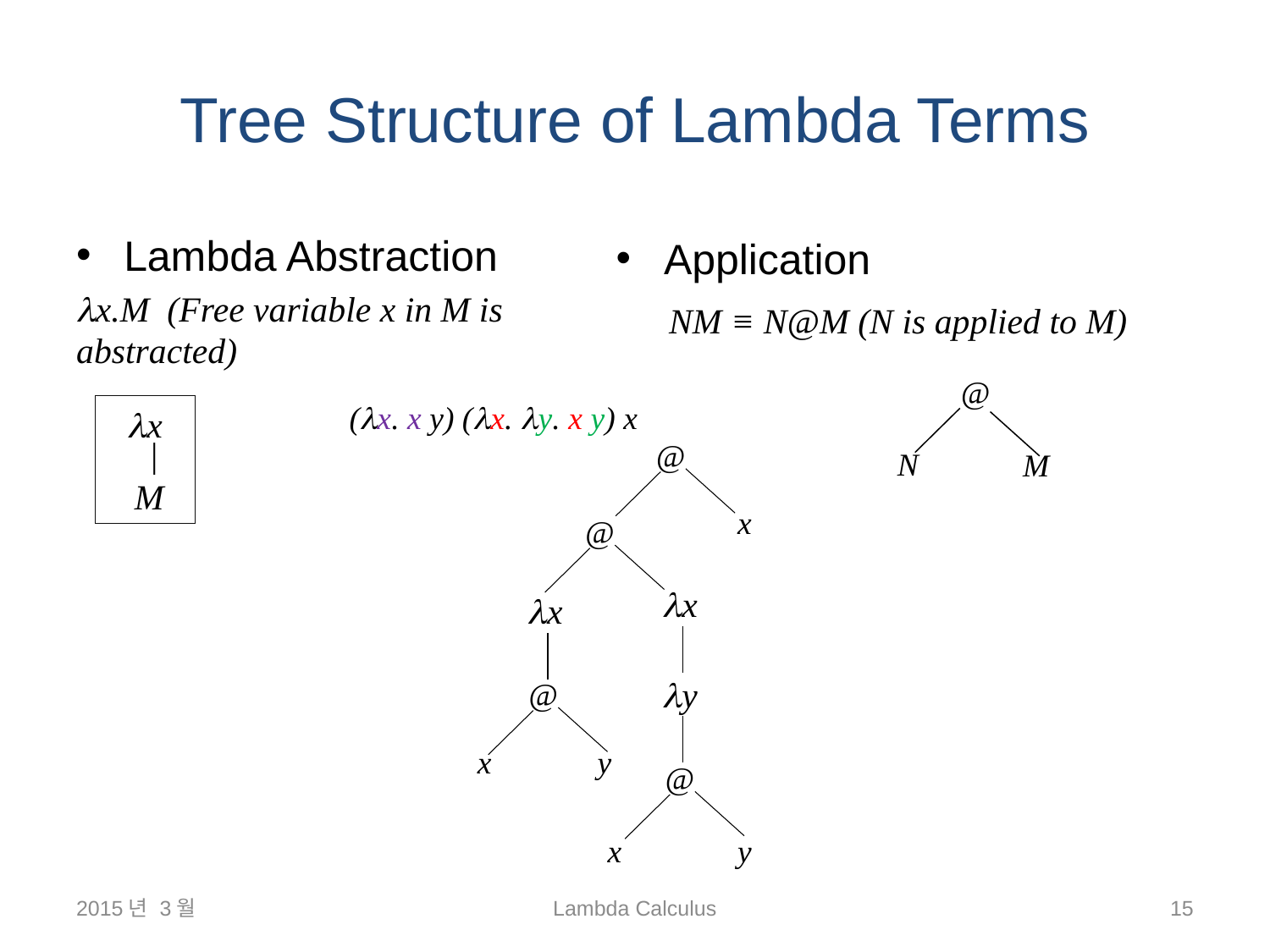

# Tree Structure of Lambda Terms
Lambda Abstraction
λx.M  (Free variable x in M is abstracted)

Application
     NM ≡ N@M (N is applied to M)

@
N
M
(λx. x y) (λx. λy. x y) x
λx
  |
 M
@
x
@
λx
λx
λy
@
x
y
@
x
y
2015년 3월
Lambda Calculus
15